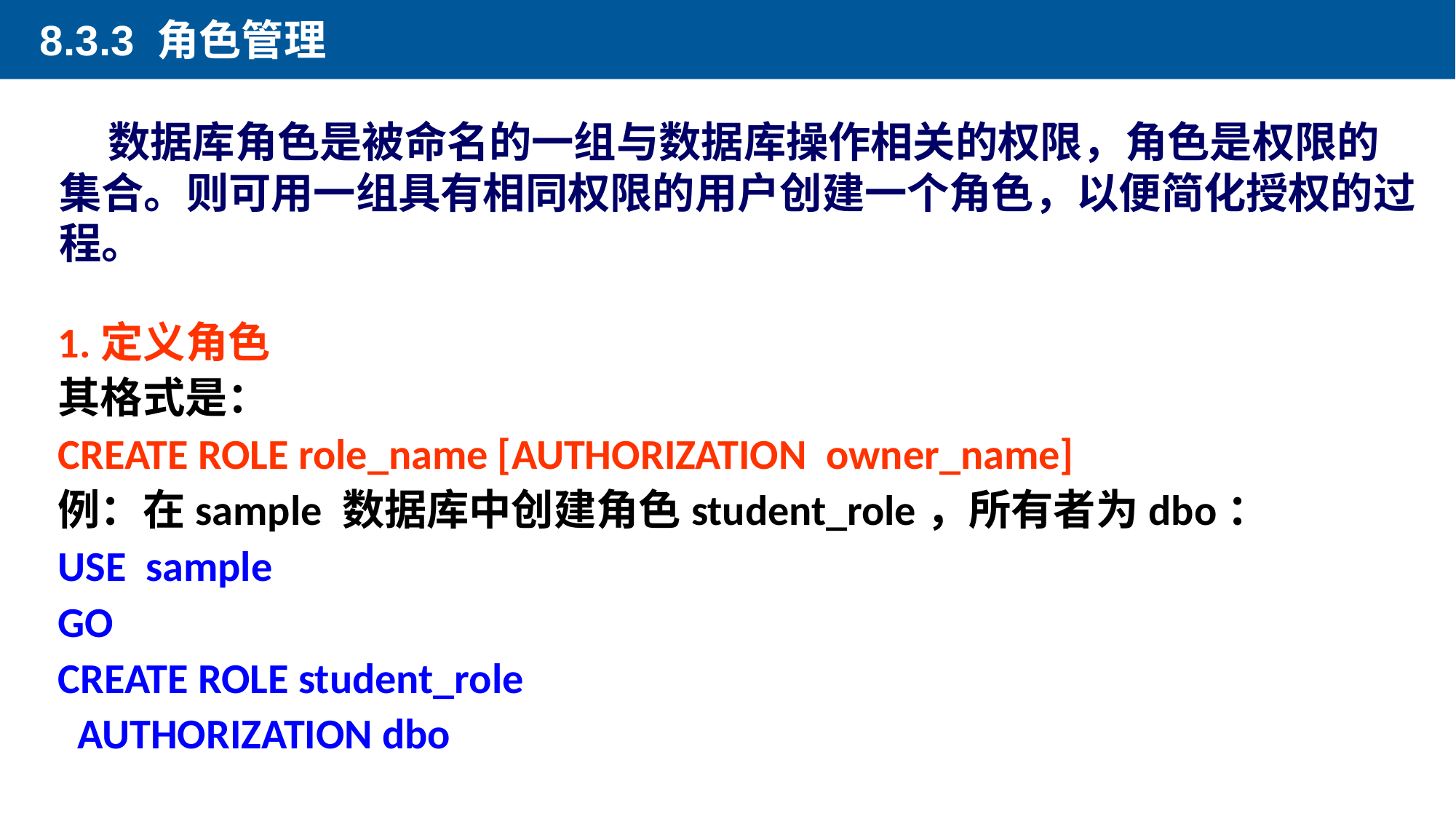

8.3.3 角色管理
    数据库角色是被命名的一组与数据库操作相关的权限，角色是权限的集合。则可用一组具有相同权限的用户创建一个角色，以便简化授权的过程。

1.定义角色
其格式是：
CREATE ROLE role_name [AUTHORIZATION  owner_name]
例：在sample 数据库中创建角色student_role，所有者为dbo：
USE  sample
GO
CREATE ROLE student_role
  AUTHORIZATION dbo